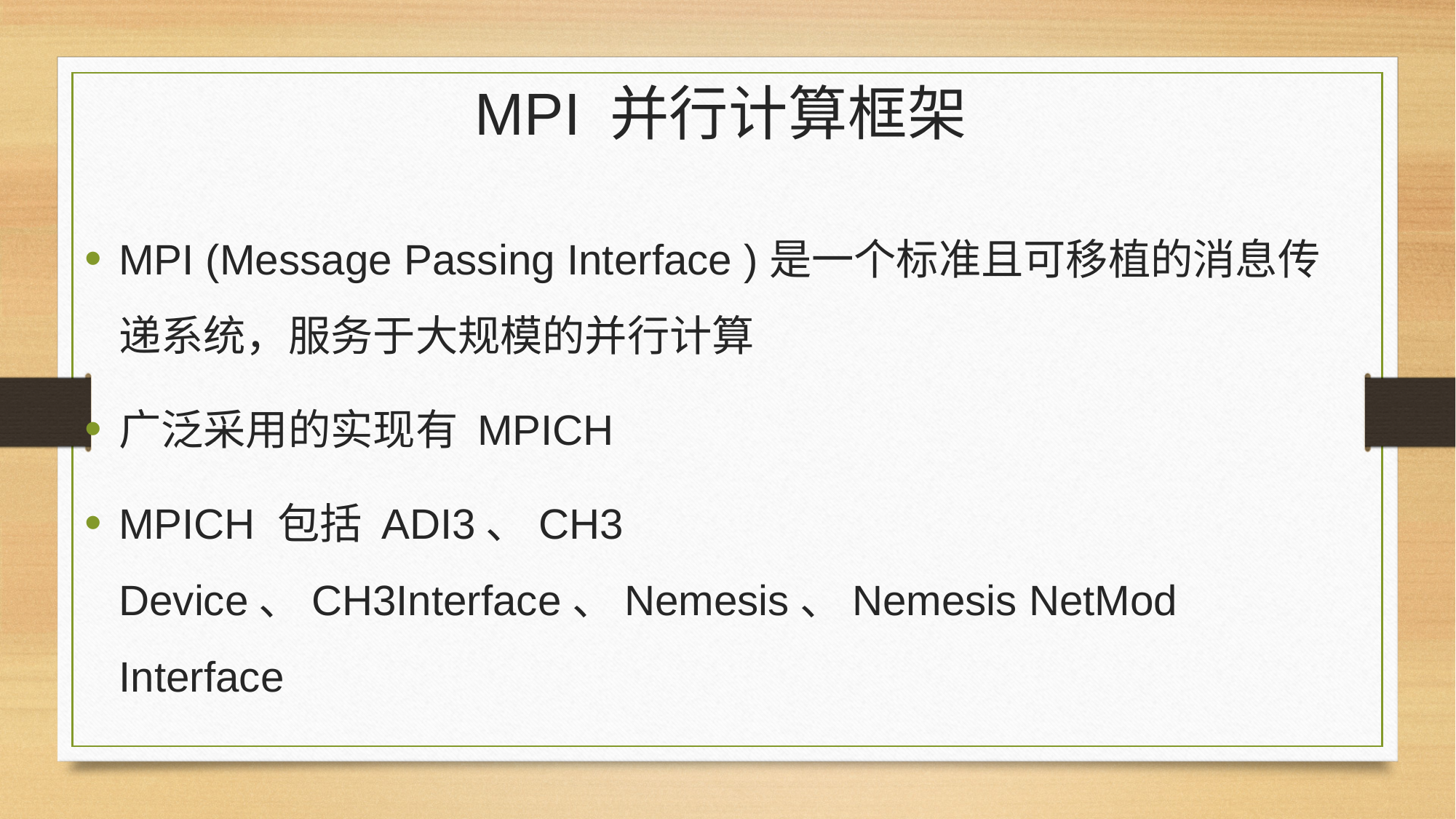

# MPI 并行计算框架
MPI (Message Passing Interface )是一个标准且可移植的消息传递系统，服务于大规模的并行计算
广泛采用的实现有 MPICH
MPICH 包括 ADI3、CH3 Device、CH3Interface、Nemesis、Nemesis NetMod Interface